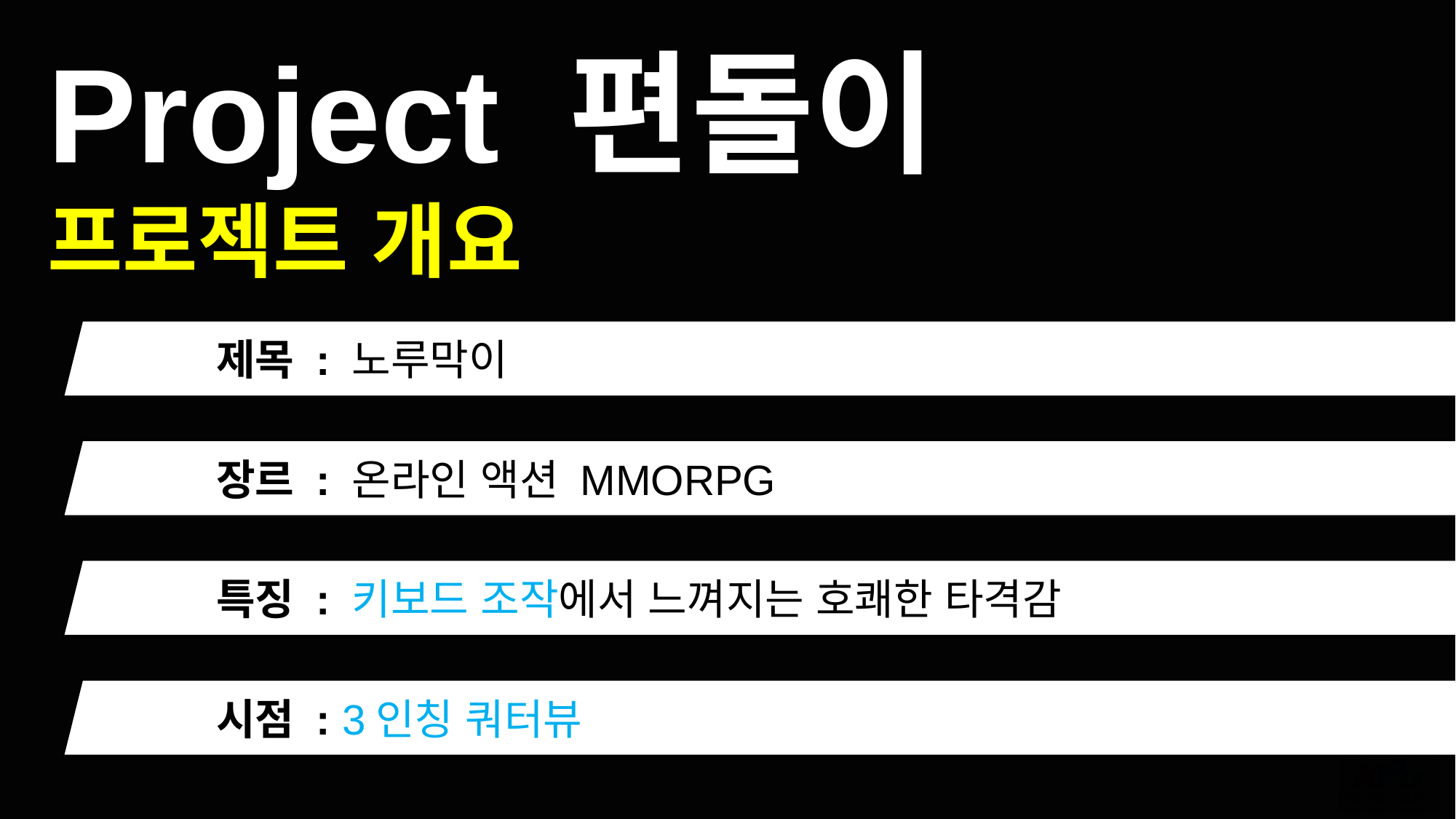

Project 편돌이
프로젝트 개요
제목 : 노루막이
장르 : 온라인 액션 MMORPG
특징 : 키보드 조작에서 느껴지는 호쾌한 타격감
시점 : 3인칭 쿼터뷰